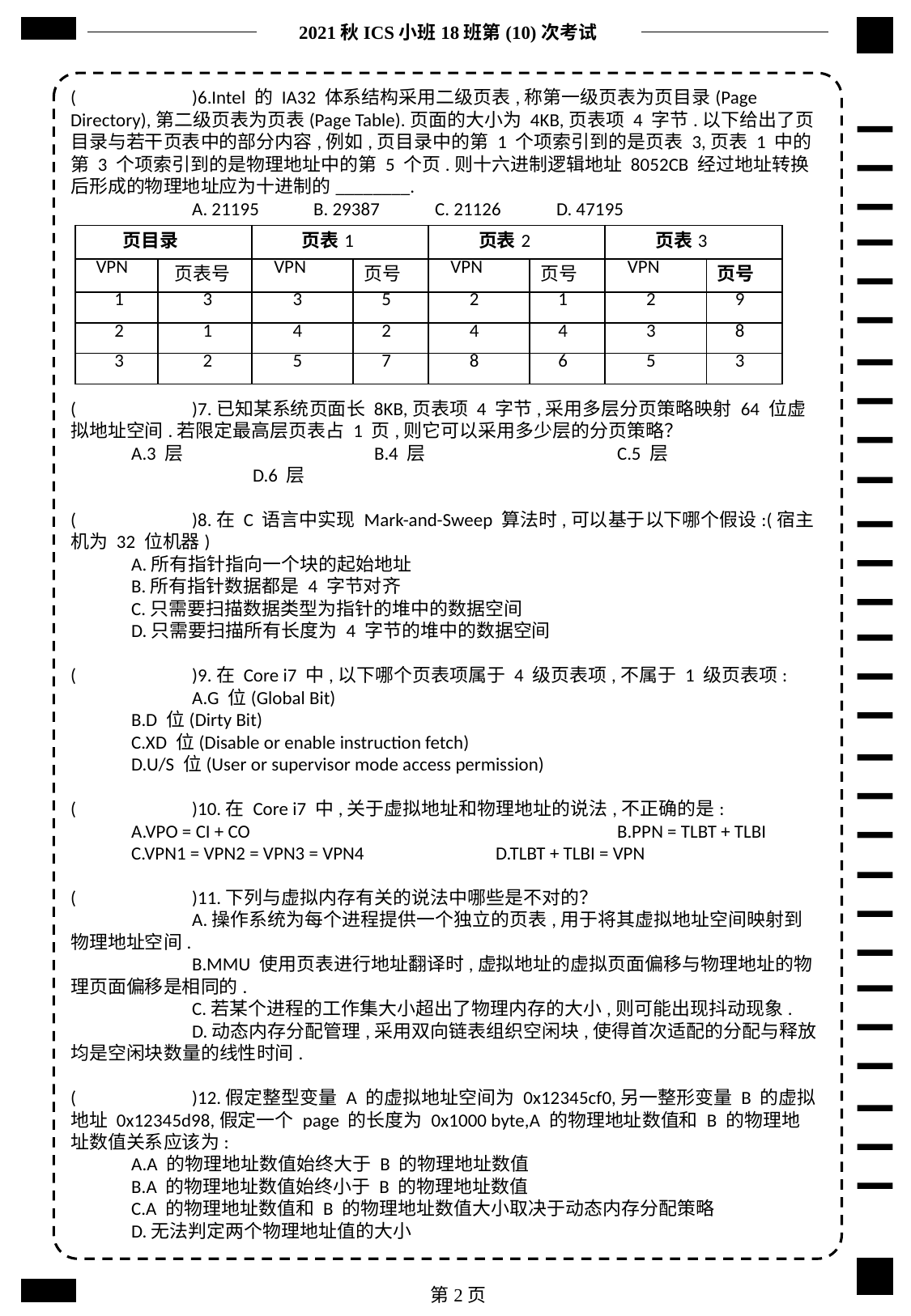

2021秋ICS小班18班第(10)次考试

(	)6.Intel 的 IA32 体系结构采用二级页表,称第一级页表为页目录(Page Directory),第二级页表为页表(Page Table).页面的大小为 4KB,页表项 4 字节.以下给出了页目录与若干页表中的部分内容,例如,页目录中的第 1 个项索引到的是页表 3,页表 1 中的第 3 个项索引到的是物理地址中的第 5 个页.则十六进制逻辑地址 8052CB 经过地址转换后形成的物理地址应为十进制的________.
	A. 21195	B. 29387	C. 21126	D. 47195

(	)7.已知某系统页面长 8KB,页表项 4 字节,采用多层分页策略映射 64 位虚拟地址空间.若限定最高层页表占 1 页,则它可以采用多少层的分页策略？
A.3 层		B.4 层		C.5 层		D.6 层

(	)8.在 C 语言中实现 Mark-and-Sweep 算法时,可以基于以下哪个假设:(宿主机为 32 位机器)
A.所有指针指向一个块的起始地址
B.所有指针数据都是 4 字节对齐
C.只需要扫描数据类型为指针的堆中的数据空间
D.只需要扫描所有长度为 4 字节的堆中的数据空间

(	)9.在 Core i7 中,以下哪个页表项属于 4 级页表项,不属于 1 级页表项:
	A.G 位(Global Bit)
B.D 位(Dirty Bit)
C.XD 位(Disable or enable instruction fetch)
D.U/S 位(User or supervisor mode access permission)

(	)10.在 Core i7 中,关于虚拟地址和物理地址的说法,不正确的是:
A.VPO = CI + CO				B.PPN = TLBT + TLBI
C.VPN1 = VPN2 = VPN3 = VPN4		D.TLBT + TLBI = VPN

(	)11.下列与虚拟内存有关的说法中哪些是不对的？
	A.操作系统为每个进程提供一个独立的页表,用于将其虚拟地址空间映射到物理地址空间.
	B.MMU 使用页表进行地址翻译时,虚拟地址的虚拟页面偏移与物理地址的物理页面偏移是相同的.
	C.若某个进程的工作集大小超出了物理内存的大小,则可能出现抖动现象.
	D.动态内存分配管理,采用双向链表组织空闲块,使得首次适配的分配与释放均是空闲块数量的线性时间.

(	)12.假定整型变量 A 的虚拟地址空间为 0x12345cf0,另一整形变量 B 的虚拟地址 0x12345d98,假定一个 page 的长度为 0x1000 byte,A 的物理地址数值和 B 的物理地址数值关系应该为:
A.A 的物理地址数值始终大于 B 的物理地址数值
B.A 的物理地址数值始终小于 B 的物理地址数值
C.A 的物理地址数值和 B 的物理地址数值大小取决于动态内存分配策略
D.无法判定两个物理地址值的大小

| 页目录 |  | 页表1 |  | 页表2 |  | 页表3 |  |
| --- | --- | --- | --- | --- | --- | --- | --- |
| VPN | 页表号 | VPN | 页号 | VPN | 页号 | VPN | 页号 |
| 1 | 3 | 3 | 5 | 2 | 1 | 2 | 9 |
| 2 | 1 | 4 | 2 | 4 | 4 | 3 | 8 |
| 3 | 2 | 5 | 7 | 8 | 6 | 5 | 3 |

第2页